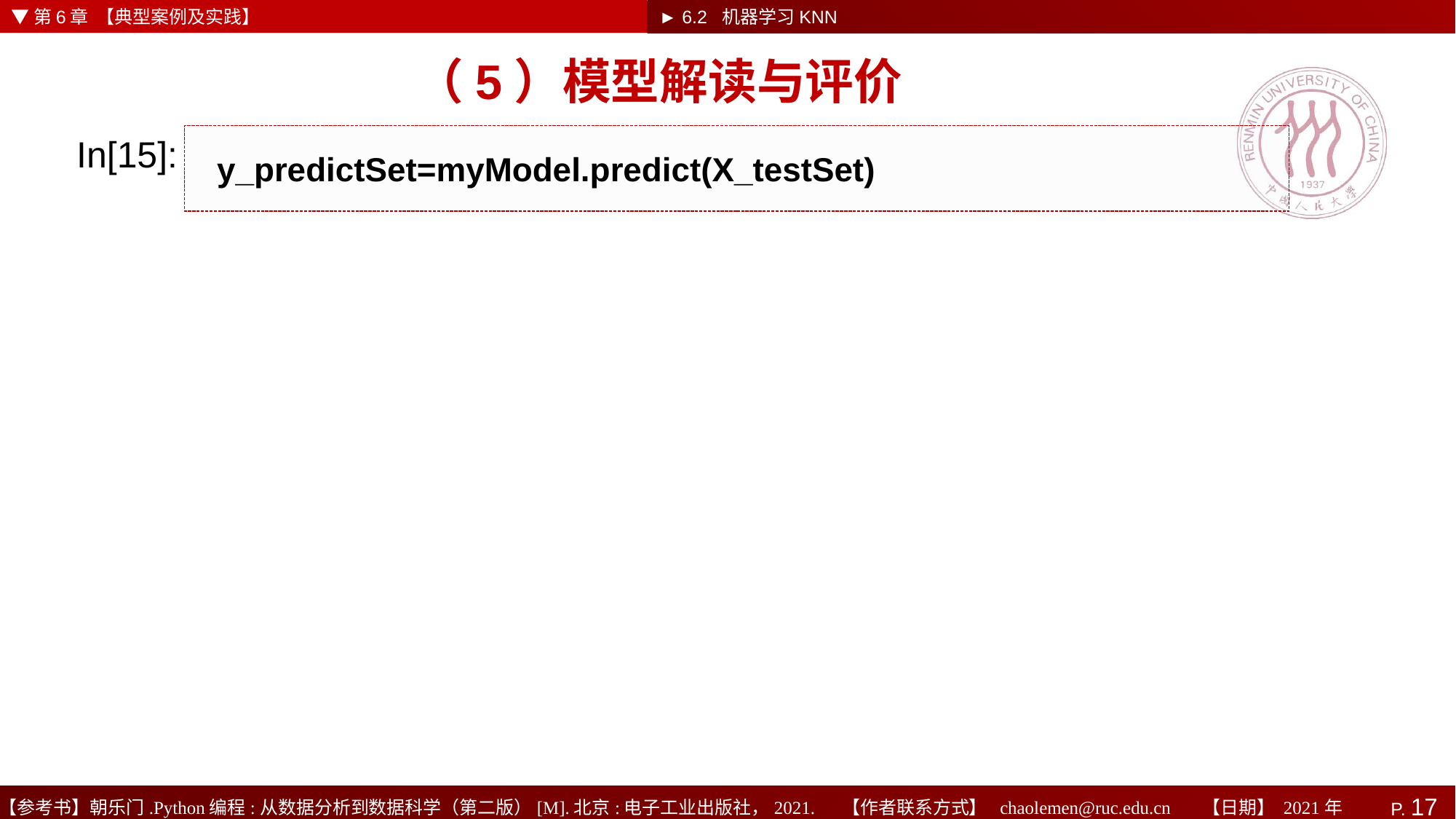

▼第6章  【典型案例及实践】
► 6.2  机器学习KNN
# （5）模型解读与评价
In[15]:
y_predictSet=myModel.predict(X_testSet)